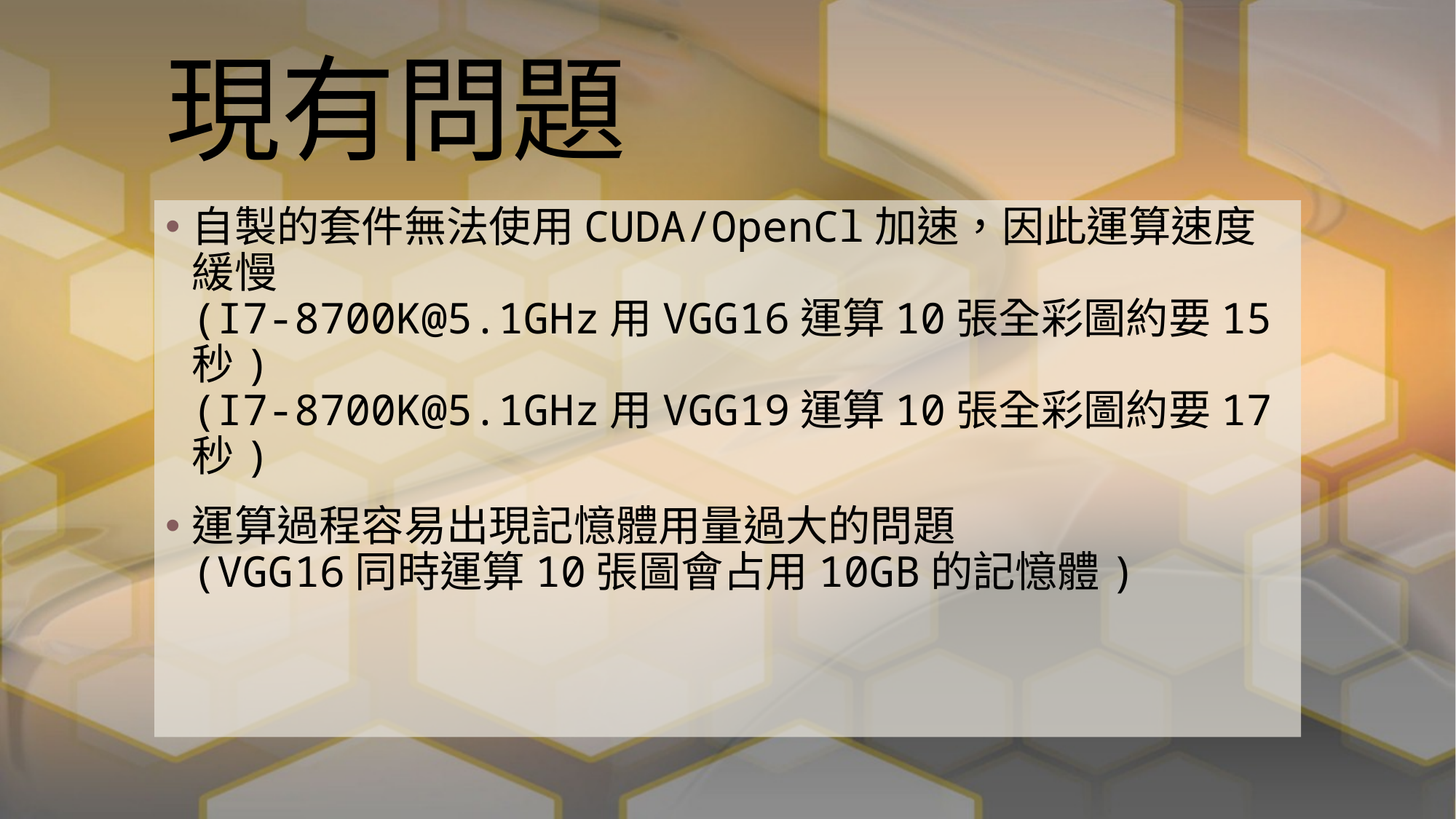

# 現有問題
自製的套件無法使用CUDA/OpenCl加速，因此運算速度緩慢
(I7-8700K@5.1GHz用VGG16運算10張全彩圖約要15秒)
(I7-8700K@5.1GHz用VGG19運算10張全彩圖約要17秒)
運算過程容易出現記憶體用量過大的問題
(VGG16同時運算10張圖會占用10GB的記憶體)